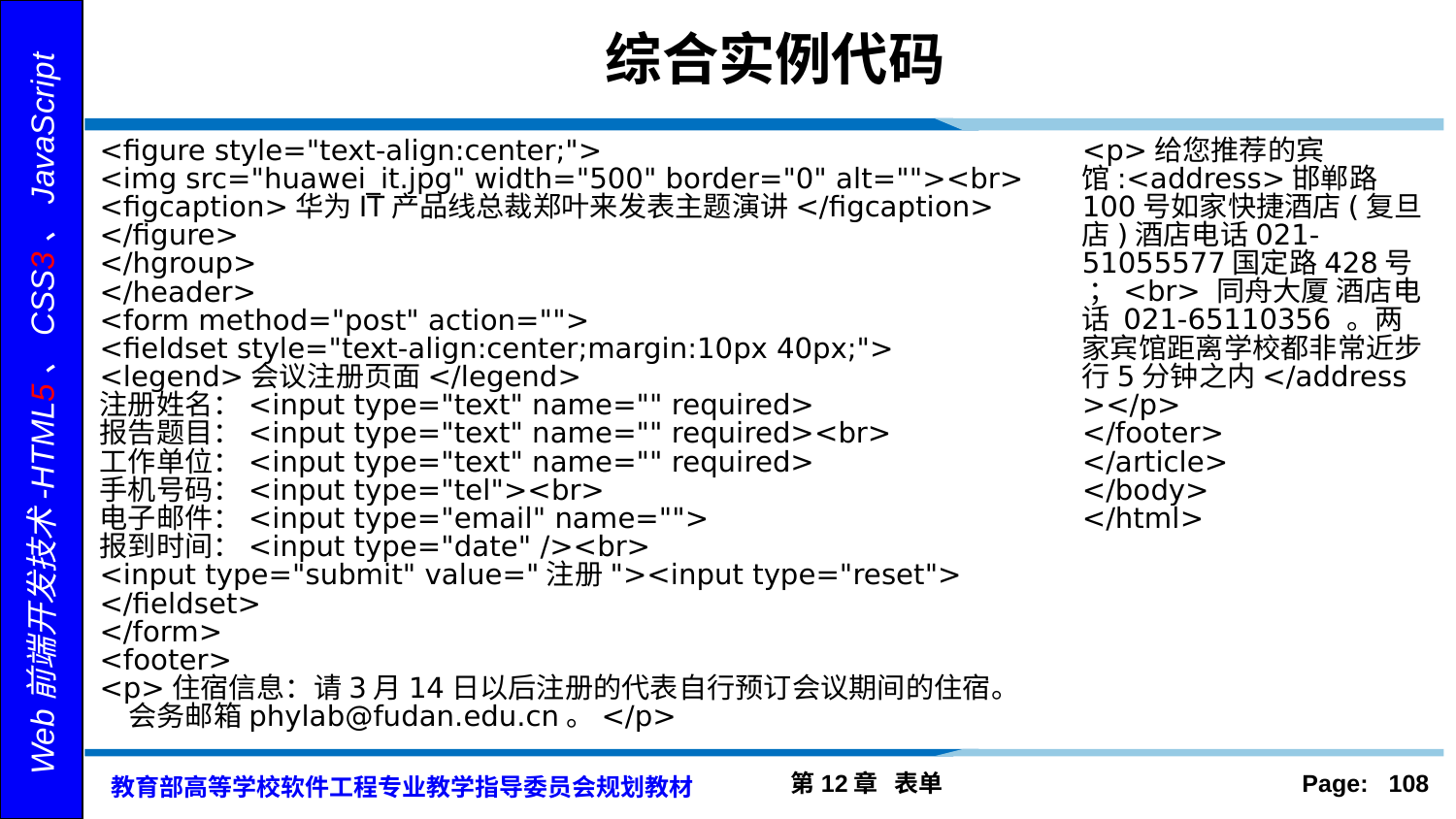

# 综合实例代码
<p>给您推荐的宾馆:<address>邯郸路100号如家快捷酒店(复旦店)酒店电话021-51055577国定路428号 ；<br> 同舟大厦 酒店电话 021-65110356 。两家宾馆距离学校都非常近步行5分钟之内</address></p>
</footer>
</article>
</body>
</html>
<figure style="text-align:center;">
<img src="huawei_it.jpg" width="500" border="0" alt=""><br>
<figcaption>华为IT产品线总裁郑叶来发表主题演讲</figcaption>
</figure>
</hgroup>
</header>
<form method="post" action="">
<fieldset style="text-align:center;margin:10px 40px;">
<legend>会议注册页面</legend>
注册姓名：<input type="text" name="" required>
报告题目：<input type="text" name="" required><br>
工作单位：<input type="text" name="" required>
手机号码：<input type="tel"><br>
电子邮件：<input type="email" name="">
报到时间：<input type="date" /><br>
<input type="submit" value="注册"><input type="reset">
</fieldset>
</form>
<footer>
<p>住宿信息：请3月14日以后注册的代表自行预订会议期间的住宿。会务邮箱phylab@fudan.edu.cn。</p>